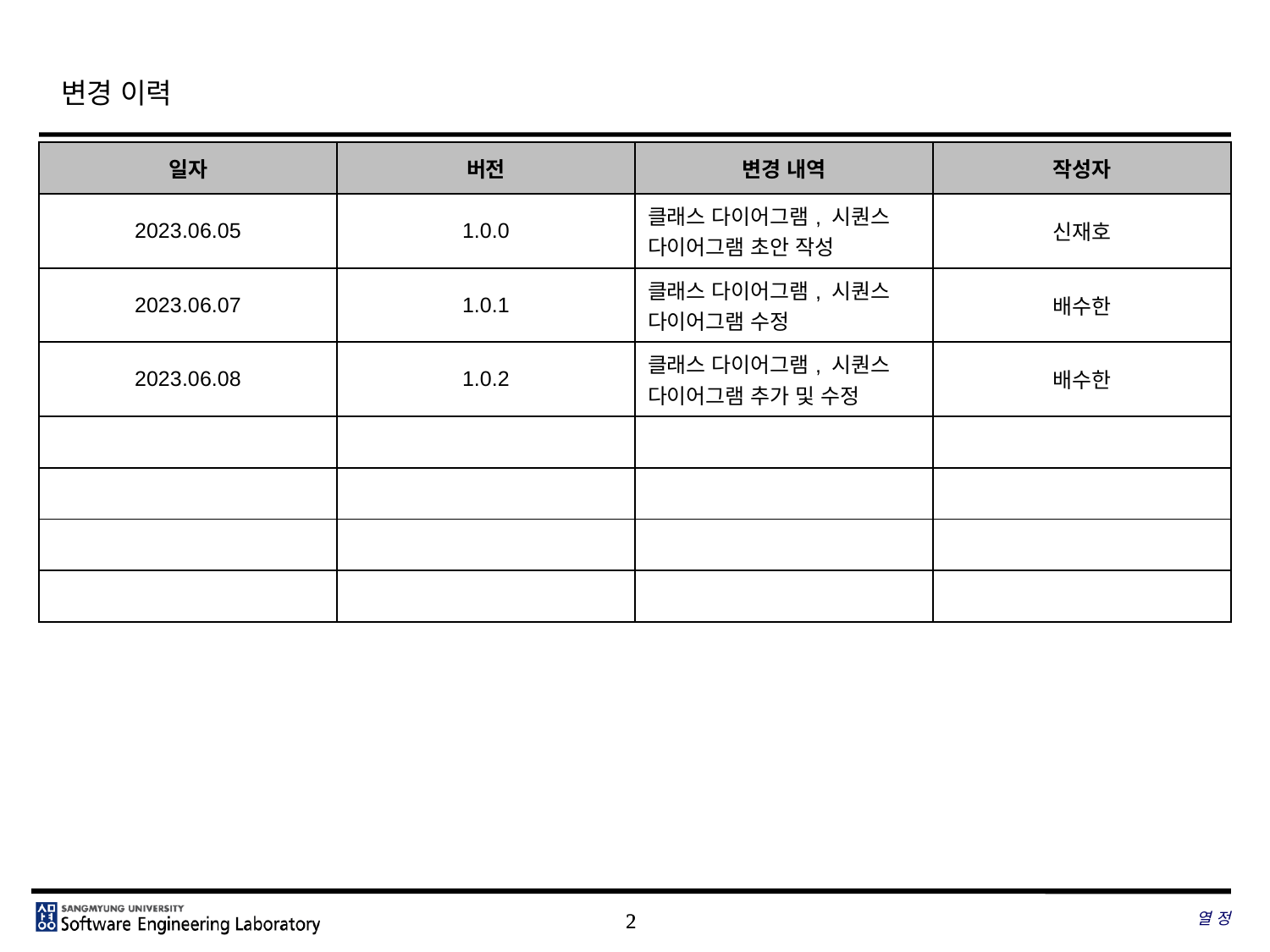

# 변경 이력
| 일자 | 버전 | 변경 내역 | 작성자 |
| --- | --- | --- | --- |
| 2023.06.05 | 1.0.0 | 클래스 다이어그램, 시퀀스 다이어그램 초안 작성 | 신재호 |
| 2023.06.07 | 1.0.1 | 클래스 다이어그램, 시퀀스 다이어그램 수정 | 배수한 |
| 2023.06.08 | 1.0.2 | 클래스 다이어그램, 시퀀스 다이어그램 추가 및 수정 | 배수한 |
|  |  |  |  |
|  |  |  |  |
|  |  |  |  |
|  |  |  |  |
열 정